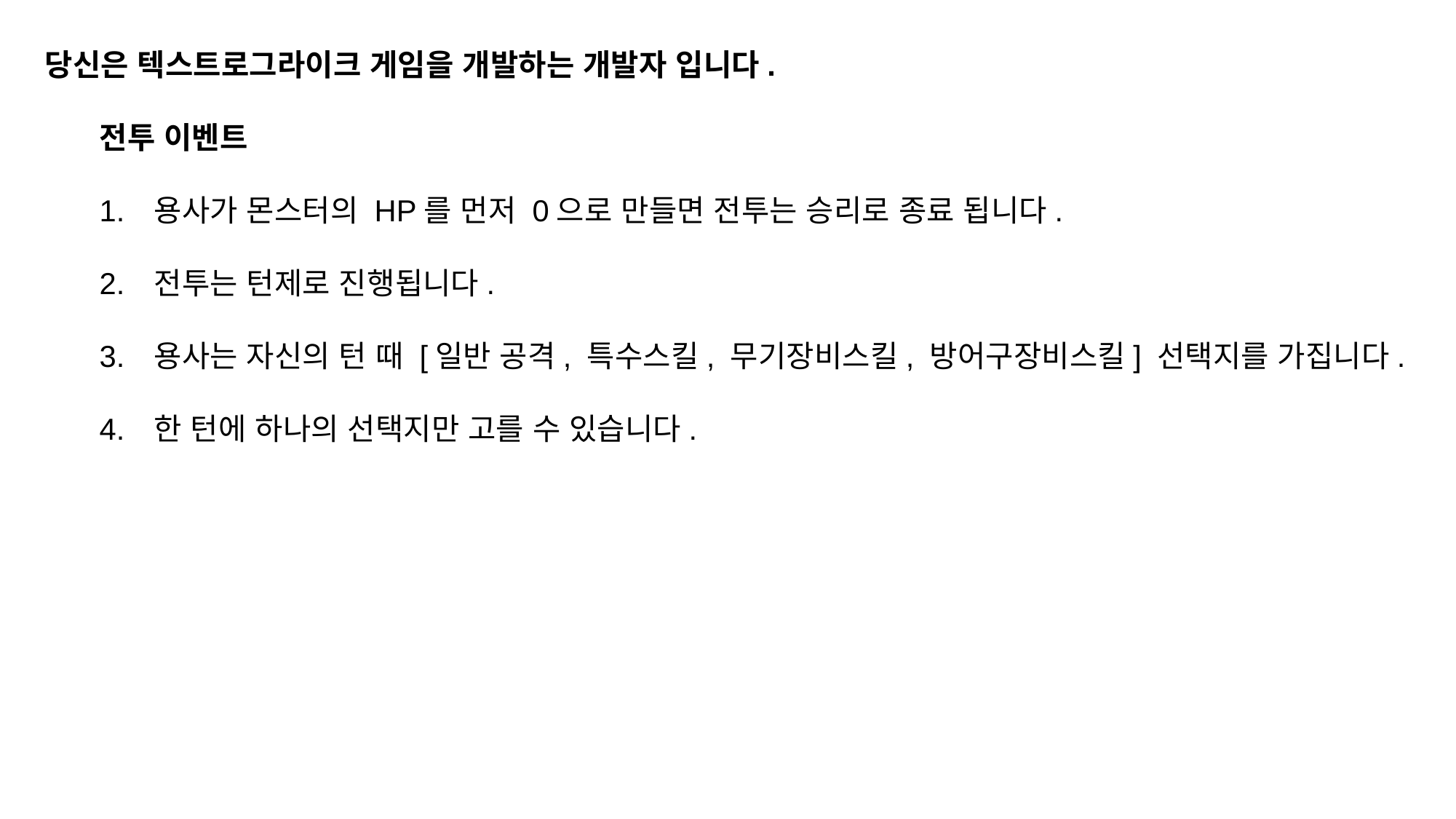

당신은 텍스트로그라이크 게임을 개발하는 개발자 입니다.

전투 이벤트

용사가 몬스터의 HP를 먼저 0으로 만들면 전투는 승리로 종료 됩니다.

전투는 턴제로 진행됩니다.

용사는 자신의 턴 때 [일반 공격, 특수스킬, 무기장비스킬, 방어구장비스킬] 선택지를 가집니다.

한 턴에 하나의 선택지만 고를 수 있습니다.